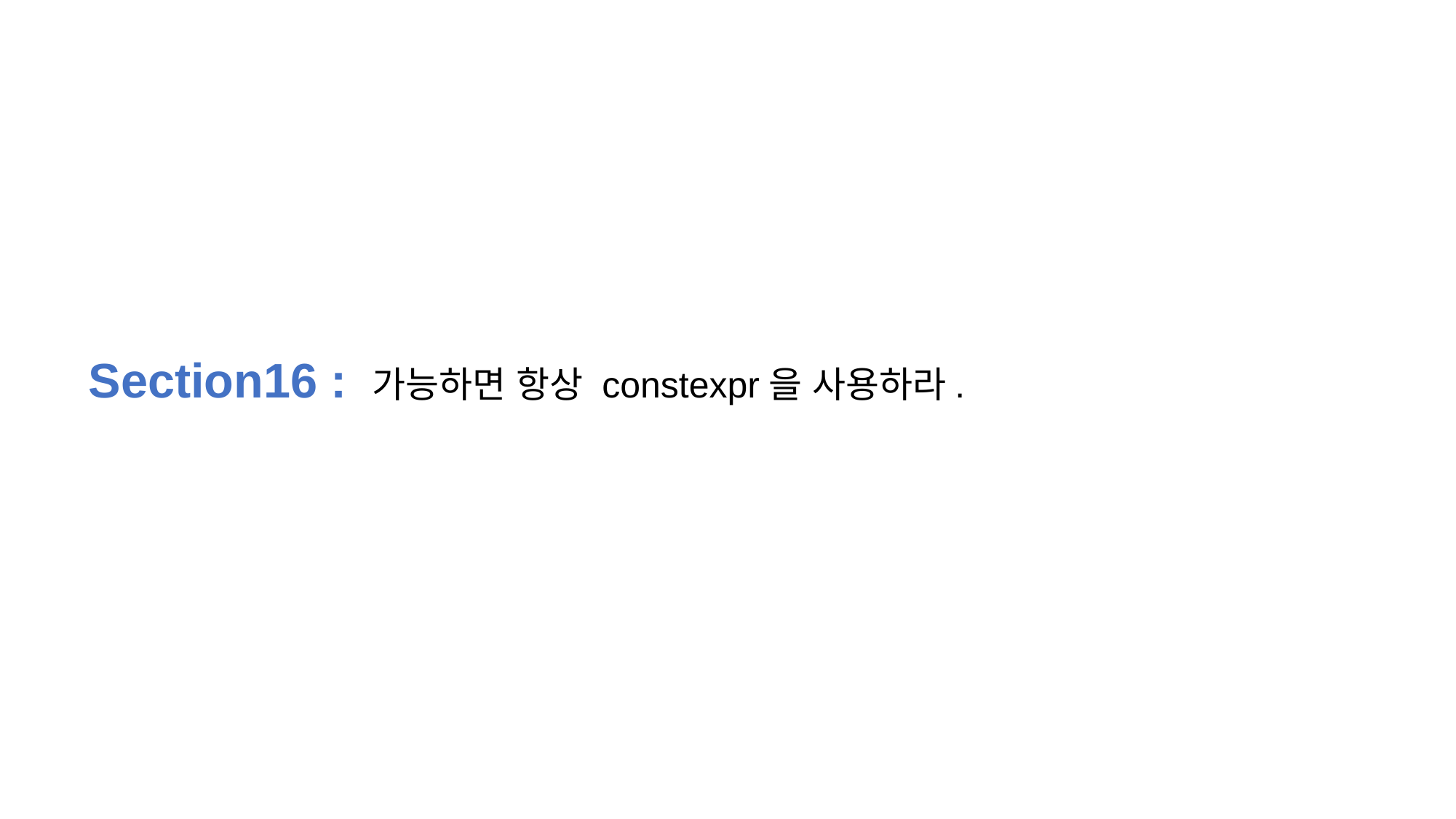

# Section16 : 가능하면 항상 constexpr을 사용하라.